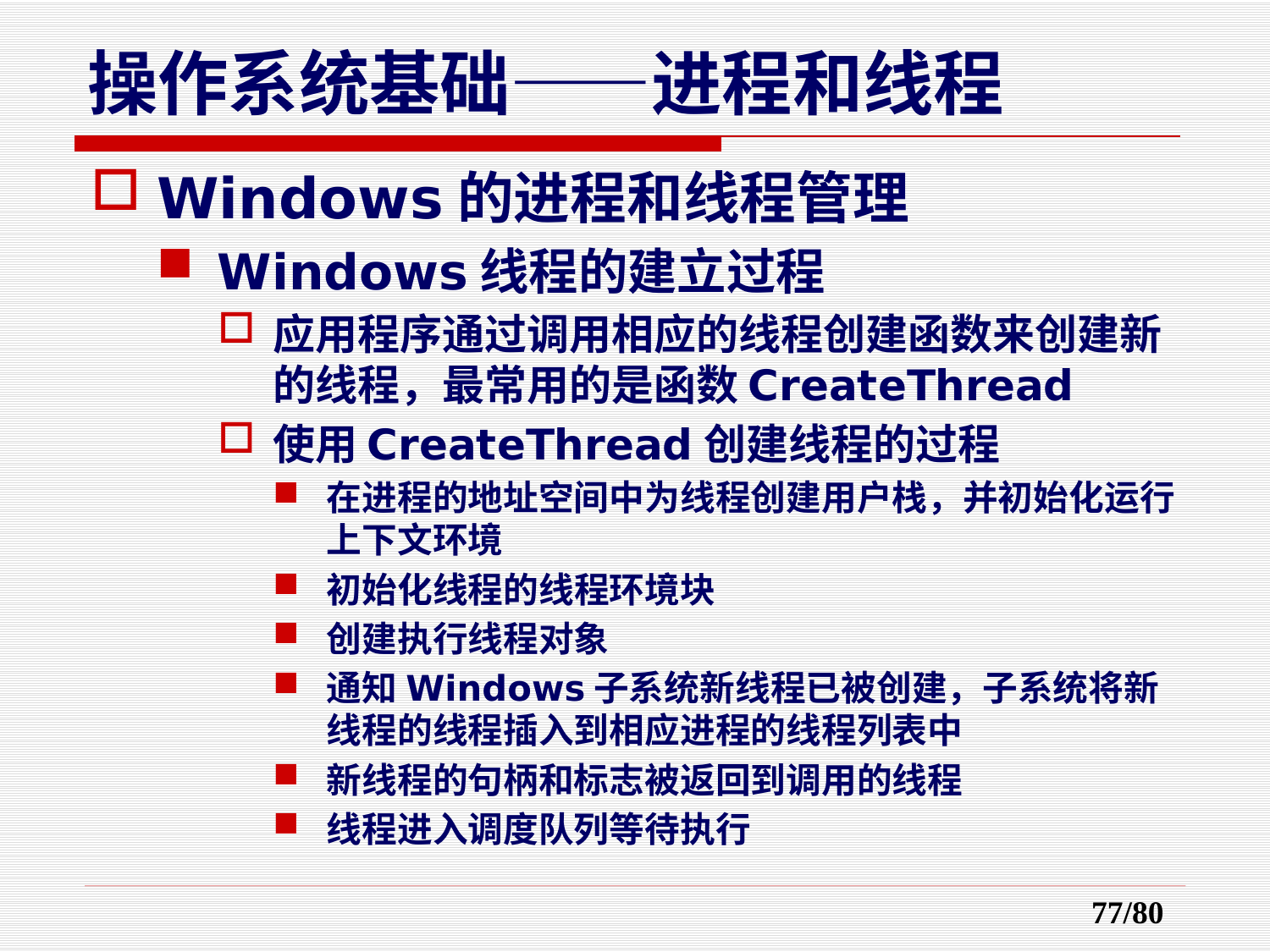

# 操作系统基础——进程和线程
Windows的进程和线程管理
Windows线程的建立过程
应用程序通过调用相应的线程创建函数来创建新的线程，最常用的是函数CreateThread
使用CreateThread创建线程的过程
在进程的地址空间中为线程创建用户栈，并初始化运行上下文环境
初始化线程的线程环境块
创建执行线程对象
通知Windows子系统新线程已被创建，子系统将新线程的线程插入到相应进程的线程列表中
新线程的句柄和标志被返回到调用的线程
线程进入调度队列等待执行